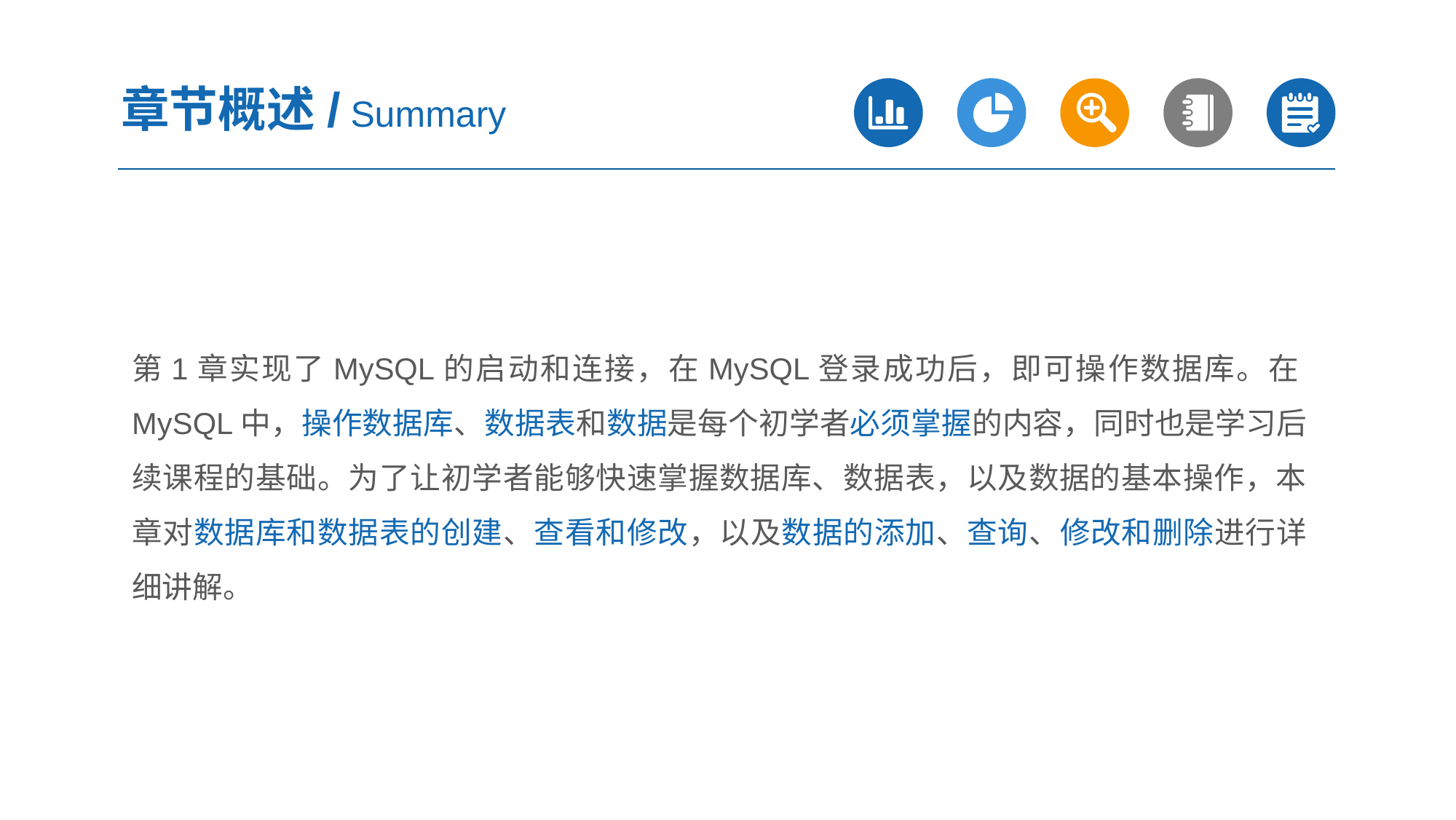

章节概述/ Summary
第1章实现了MySQL的启动和连接，在MySQL登录成功后，即可操作数据库。在MySQL中，操作数据库、数据表和数据是每个初学者必须掌握的内容，同时也是学习后续课程的基础。为了让初学者能够快速掌握数据库、数据表，以及数据的基本操作，本章对数据库和数据表的创建、查看和修改，以及数据的添加、查询、修改和删除进行详细讲解。